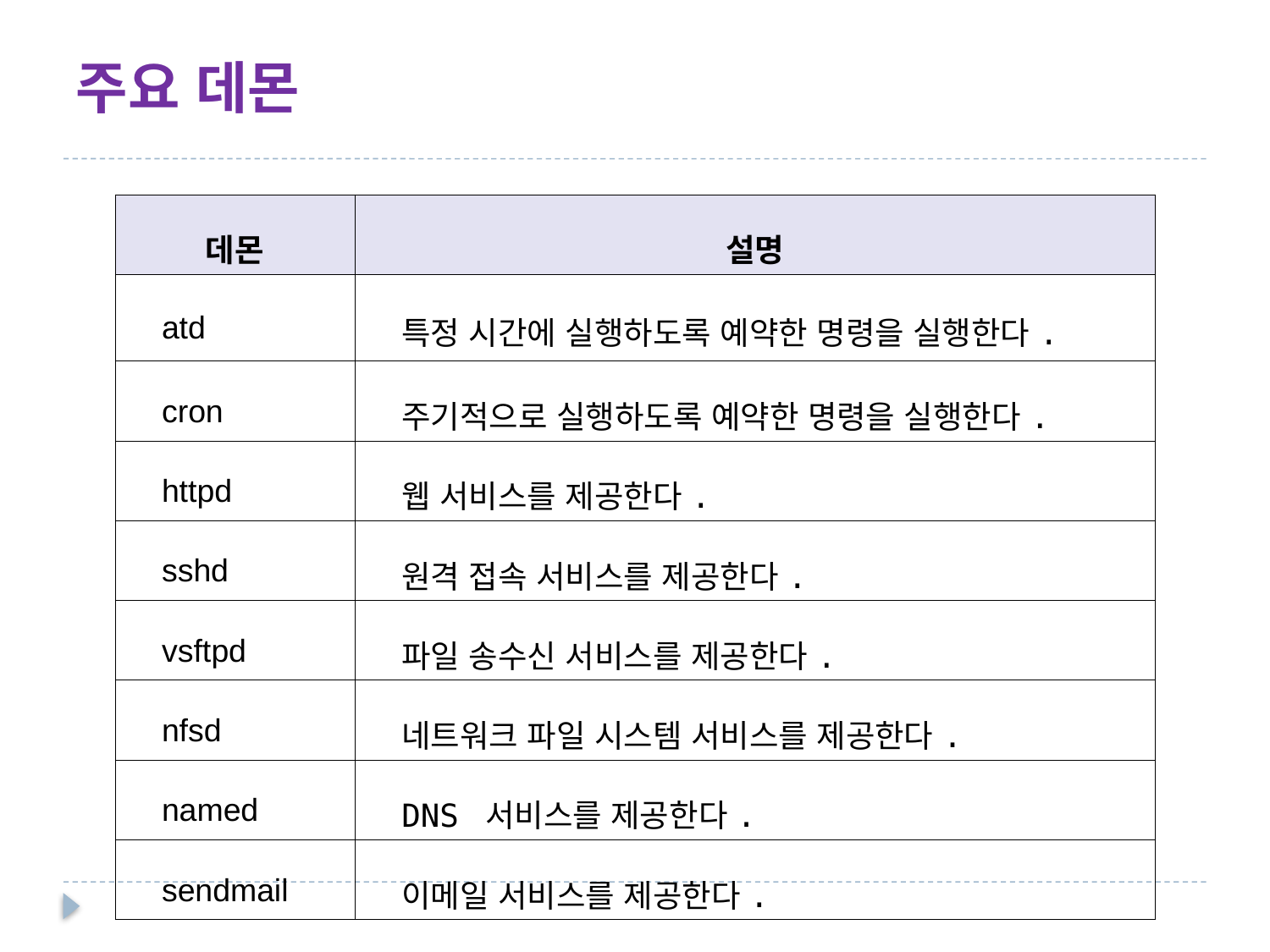

# 주요 데몬
| 데몬 | 설명 |
| --- | --- |
| atd | 특정 시간에 실행하도록 예약한 명령을 실행한다. |
| cron | 주기적으로 실행하도록 예약한 명령을 실행한다. |
| httpd | 웹 서비스를 제공한다. |
| sshd | 원격 접속 서비스를 제공한다. |
| vsftpd | 파일 송수신 서비스를 제공한다. |
| nfsd | 네트워크 파일 시스템 서비스를 제공한다. |
| named | DNS 서비스를 제공한다. |
| sendmail | 이메일 서비스를 제공한다. |